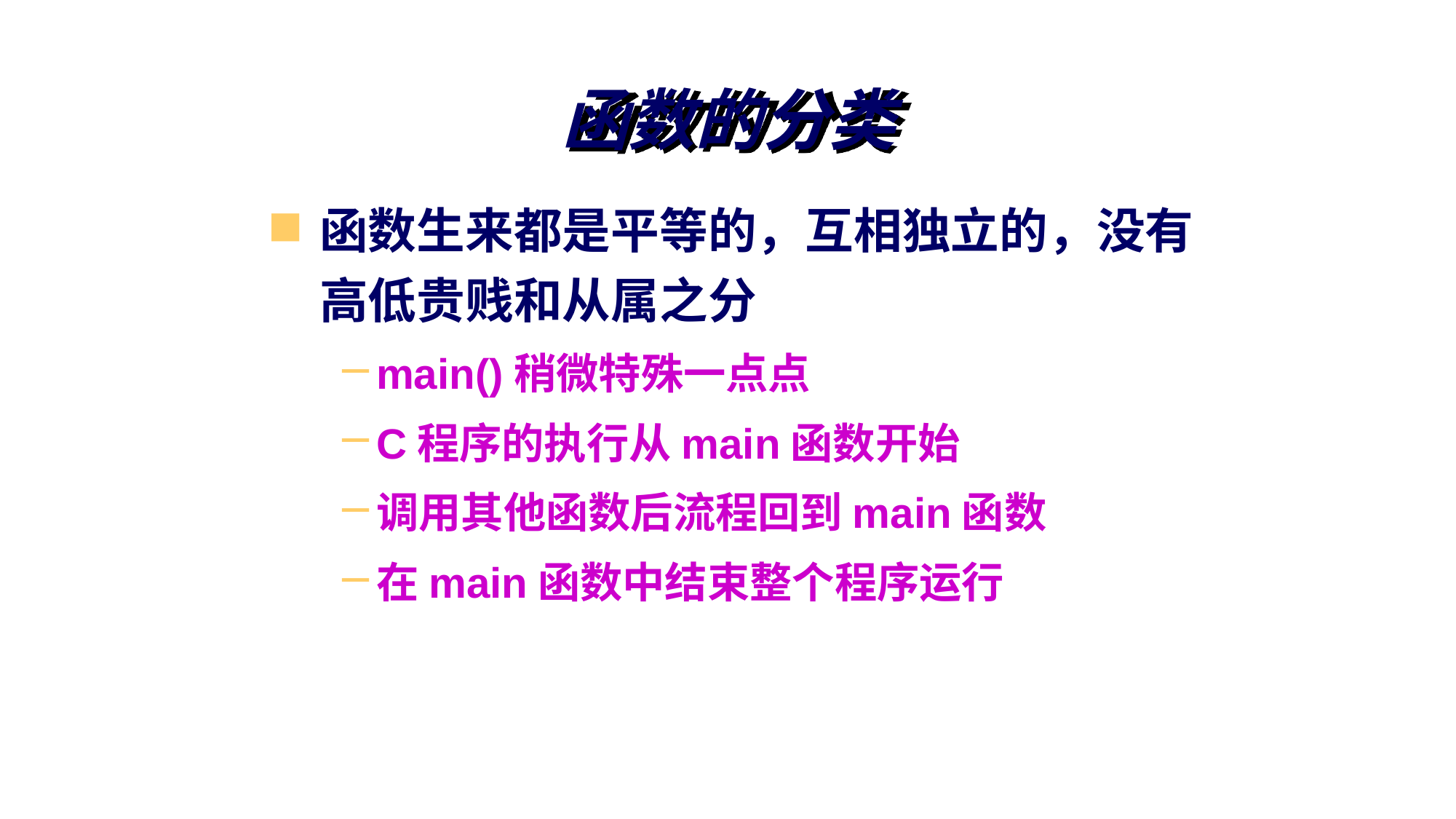

函数的分类
函数生来都是平等的，互相独立的，没有高低贵贱和从属之分
main()稍微特殊一点点
C程序的执行从main函数开始
调用其他函数后流程回到main函数
在main函数中结束整个程序运行